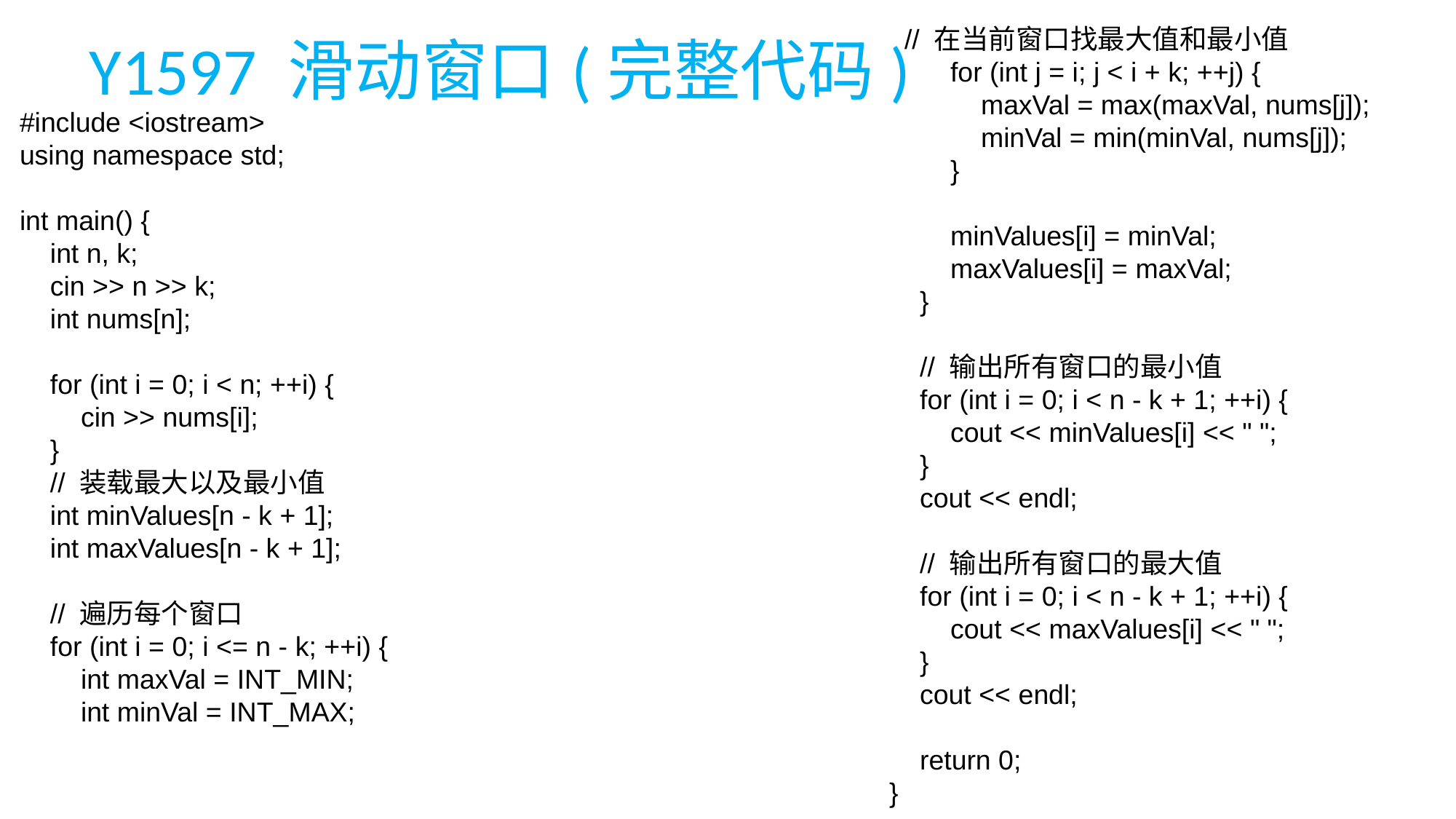

# Y1597 滑动窗口(完整代码)
  // 在当前窗口找最大值和最小值
        for (int j = i; j < i + k; ++j) {
            maxVal = max(maxVal, nums[j]);
            minVal = min(minVal, nums[j]);
        }

        minValues[i] = minVal;
        maxValues[i] = maxVal;
    }

    // 输出所有窗口的最小值
    for (int i = 0; i < n - k + 1; ++i) {
        cout << minValues[i] << " ";
    }
    cout << endl;

    // 输出所有窗口的最大值
    for (int i = 0; i < n - k + 1; ++i) {
        cout << maxValues[i] << " ";
    }
    cout << endl;

    return 0;
}

#include <iostream>
using namespace std;

int main() {
    int n, k;
    cin >> n >> k;
    int nums[n];

    for (int i = 0; i < n; ++i) {
        cin >> nums[i];
    }
    // 装载最大以及最小值
    int minValues[n - k + 1];
    int maxValues[n - k + 1];

    // 遍历每个窗口
    for (int i = 0; i <= n - k; ++i) {
        int maxVal = INT_MIN;
        int minVal = INT_MAX;